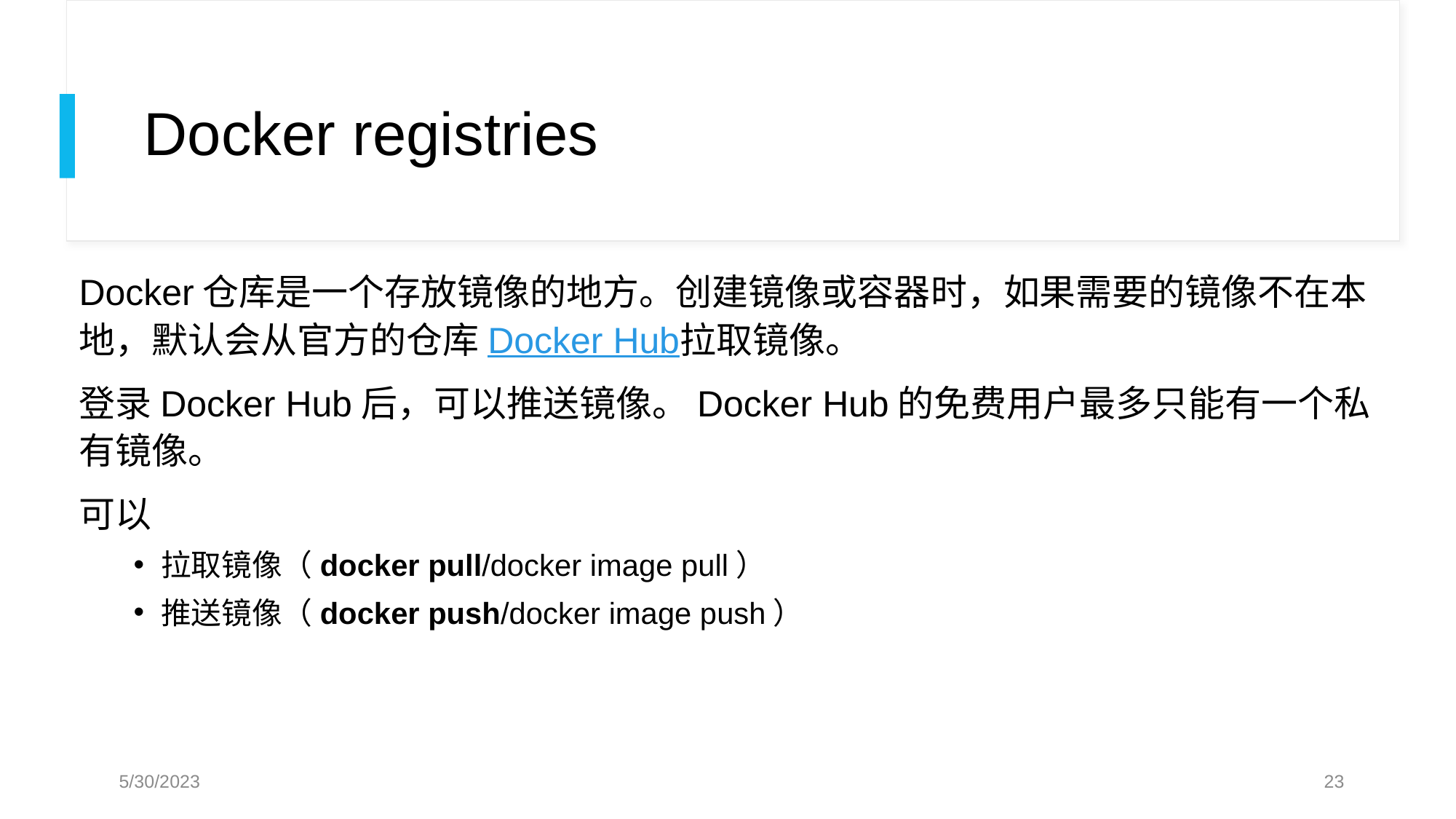

# Docker registries
Docker仓库是一个存放镜像的地方。创建镜像或容器时，如果需要的镜像不在本地，默认会从官方的仓库Docker Hub拉取镜像。
登录Docker Hub后，可以推送镜像。Docker Hub的免费用户最多只能有一个私有镜像。
可以
拉取镜像（docker pull/docker image pull）
推送镜像（docker push/docker image push）
5/30/2023
23